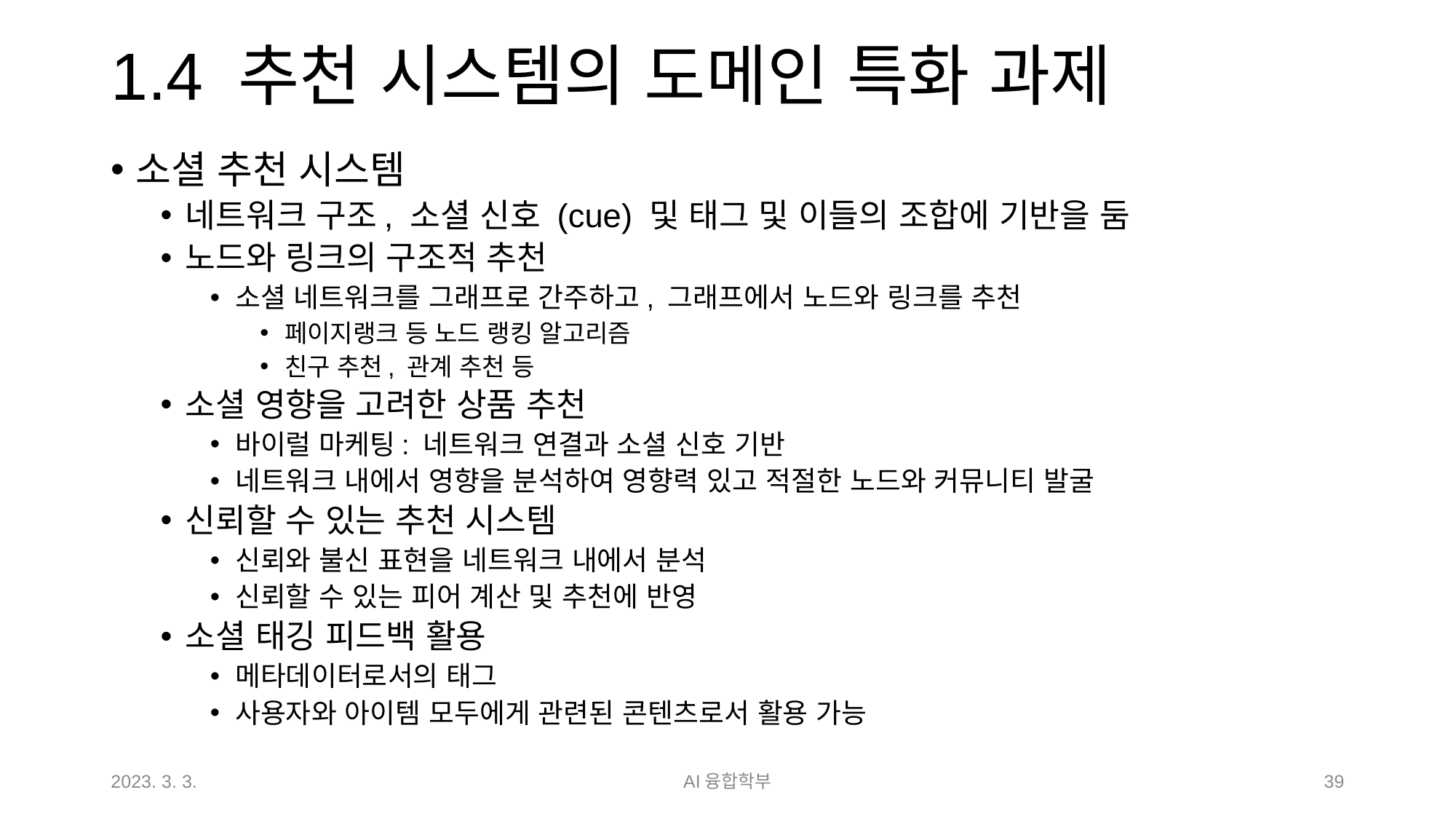

# 1.4 추천 시스템의 도메인 특화 과제
소셜 추천 시스템
네트워크 구조, 소셜 신호 (cue) 및 태그 및 이들의 조합에 기반을 둠
노드와 링크의 구조적 추천
소셜 네트워크를 그래프로 간주하고, 그래프에서 노드와 링크를 추천
페이지랭크 등 노드 랭킹 알고리즘
친구 추천, 관계 추천 등
소셜 영향을 고려한 상품 추천
바이럴 마케팅: 네트워크 연결과 소셜 신호 기반
네트워크 내에서 영향을 분석하여 영향력 있고 적절한 노드와 커뮤니티 발굴
신뢰할 수 있는 추천 시스템
신뢰와 불신 표현을 네트워크 내에서 분석
신뢰할 수 있는 피어 계산 및 추천에 반영
소셜 태깅 피드백 활용
메타데이터로서의 태그
사용자와 아이템 모두에게 관련된 콘텐츠로서 활용 가능
2023. 3. 3.
AI융합학부
39